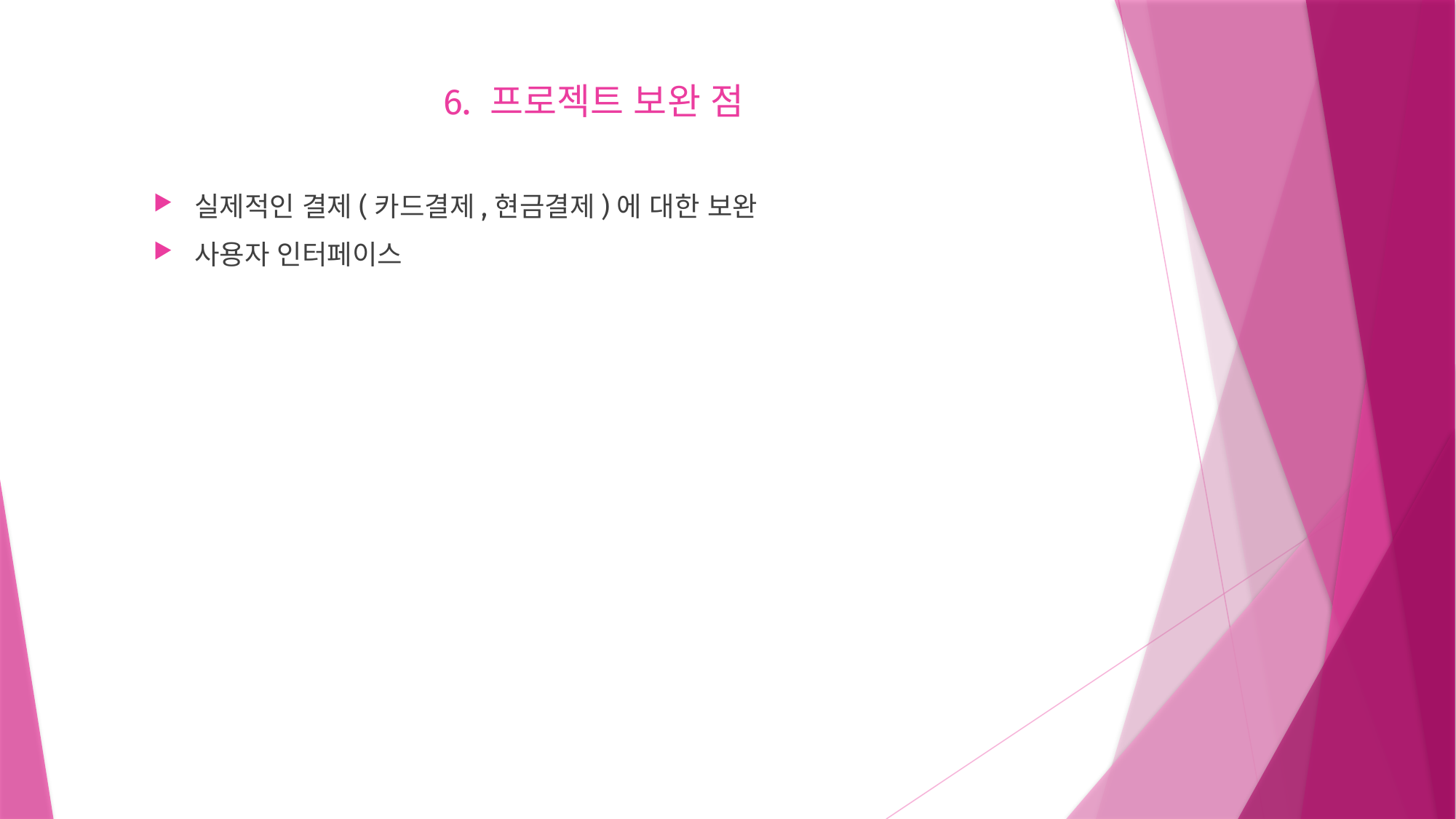

# 6. 프로젝트 보완 점
실제적인 결제(카드결제,현금결제)에 대한 보완
사용자 인터페이스